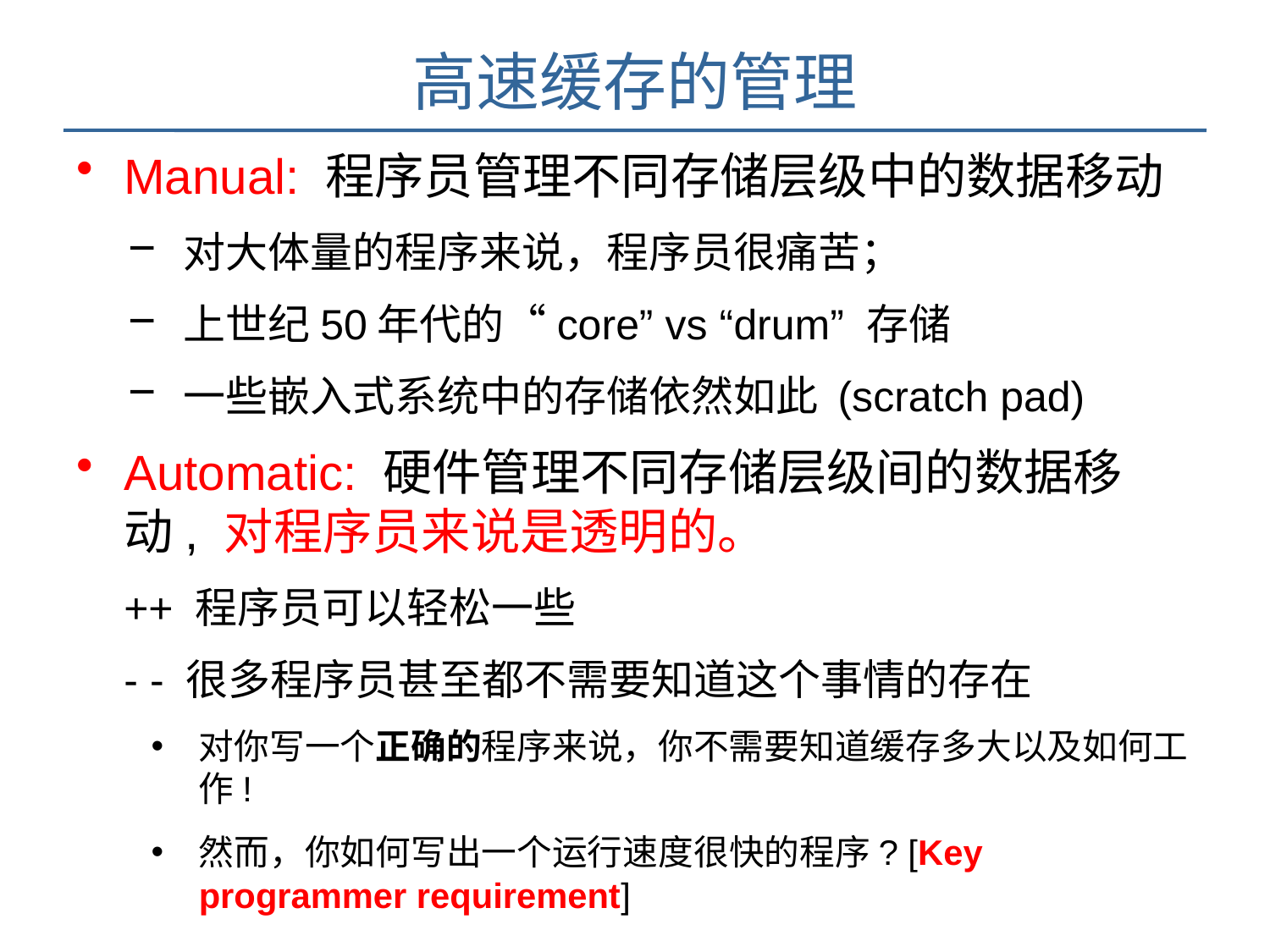

# 高速缓存的管理
Manual: 程序员管理不同存储层级中的数据移动
 对大体量的程序来说，程序员很痛苦；
 上世纪50年代的“core” vs “drum” 存储
 一些嵌入式系统中的存储依然如此 (scratch pad)
Automatic: 硬件管理不同存储层级间的数据移动, 对程序员来说是透明的。
++ 程序员可以轻松一些
- - 很多程序员甚至都不需要知道这个事情的存在
对你写一个正确的程序来说，你不需要知道缓存多大以及如何工作!
然而，你如何写出一个运行速度很快的程序? [Key programmer requirement]